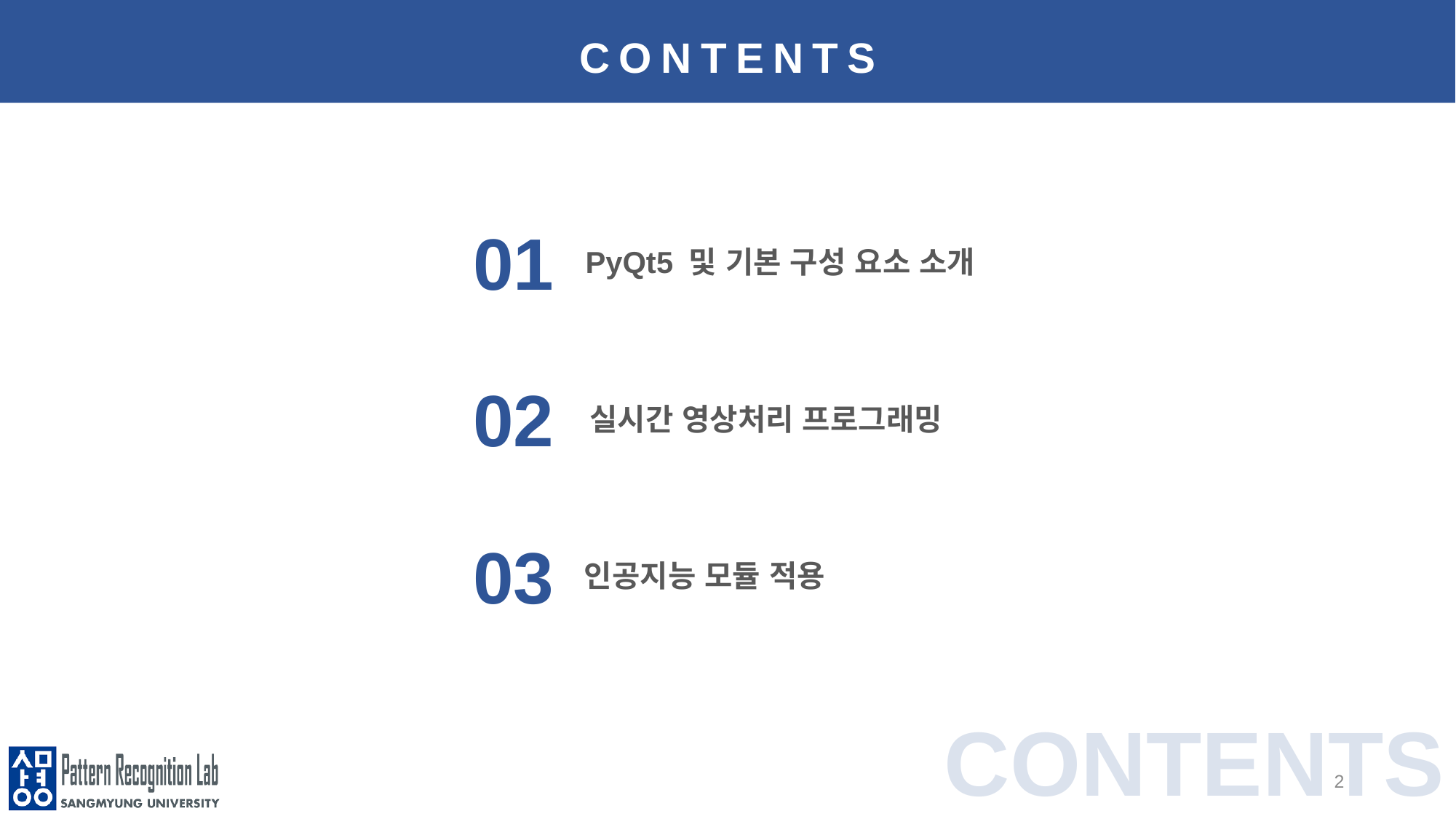

CONTENTS
01
PyQt5 및 기본 구성 요소 소개
02
실시간 영상처리 프로그래밍
03
인공지능 모듈 적용
CONTENTS
2